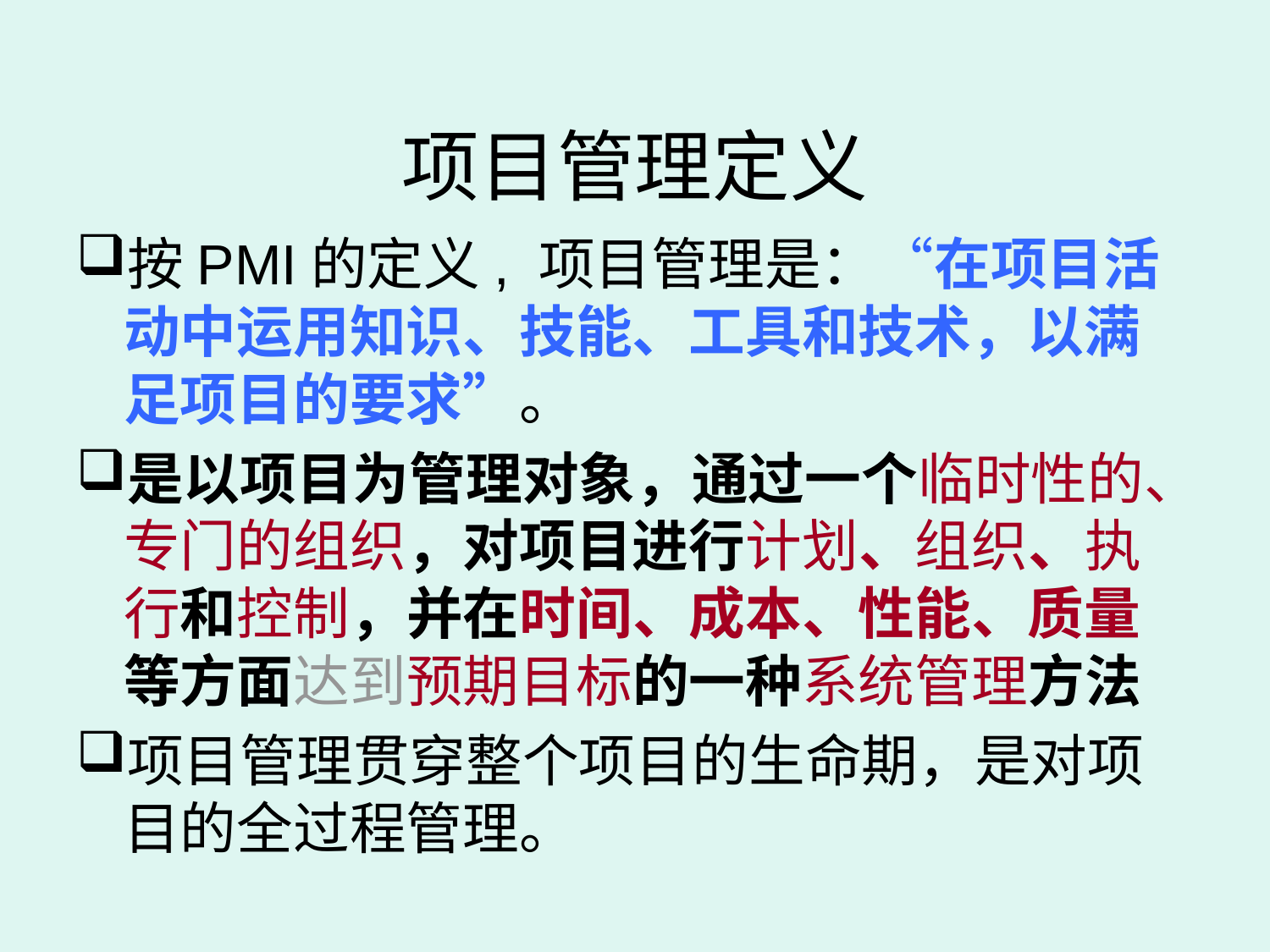

# 项目管理定义
按PMI的定义, 项目管理是：“在项目活动中运用知识、技能、工具和技术，以满足项目的要求”。
是以项目为管理对象，通过一个临时性的、专门的组织，对项目进行计划、组织、执行和控制，并在时间、成本、性能、质量等方面达到预期目标的一种系统管理方法
项目管理贯穿整个项目的生命期，是对项目的全过程管理。

34